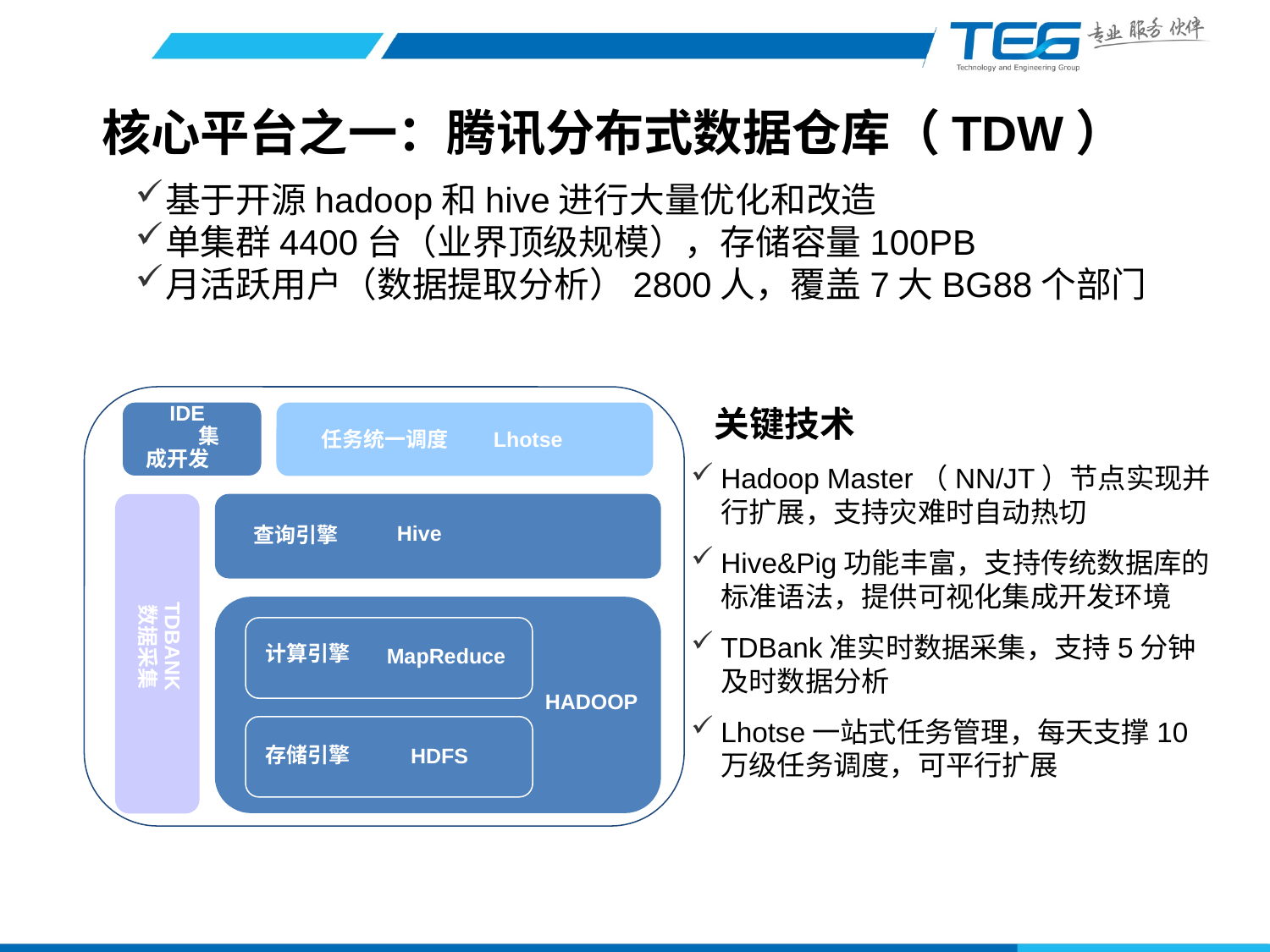

核心平台之一：腾讯分布式数据仓库（TDW）

基于开源hadoop和hive进行大量优化和改造
单集群4400台（业界顶级规模），存储容量100PB
月活跃用户（数据提取分析）2800人，覆盖7大BG88个部门

    IDE               集成开发

任务统一调度
Lhotse

Hive
查询引擎
TDBANK
数据采集

计算引擎
MapReduce
HADOOP

存储引擎
HDFS
      关键技术

Hadoop Master（NN/JT）节点实现并行扩展，支持灾难时自动热切

Hive&Pig功能丰富，支持传统数据库的标准语法，提供可视化集成开发环境

TDBank准实时数据采集，支持5分钟及时数据分析

Lhotse一站式任务管理，每天支撑10万级任务调度，可平行扩展